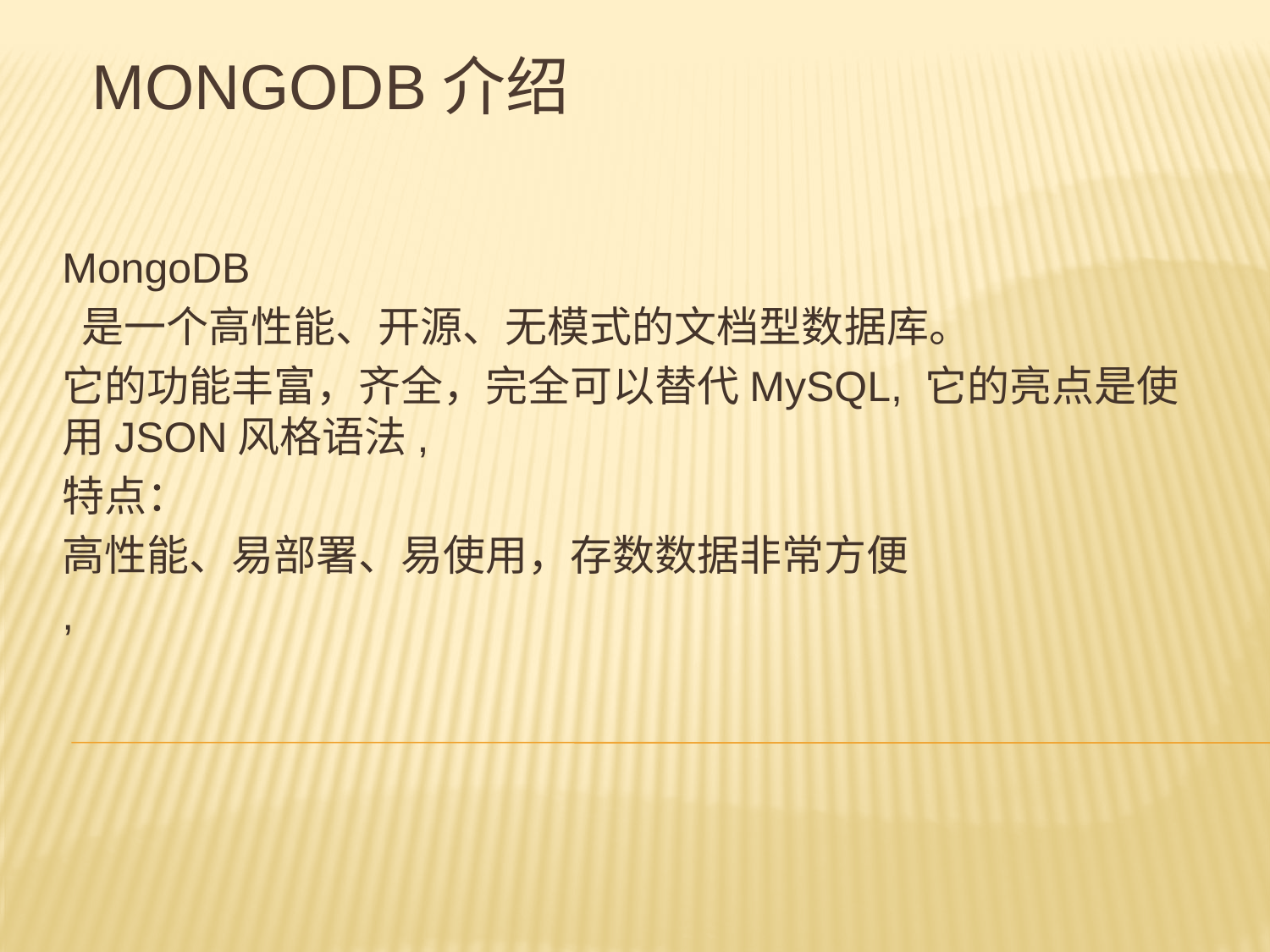

# MongoDB介绍
MongoDB
 是一个高性能、开源、无模式的文档型数据库。
它的功能丰富，齐全，完全可以替代MySQL, 它的亮点是使用JSON风格语法,
特点：
高性能、易部署、易使用，存数数据非常方便
,